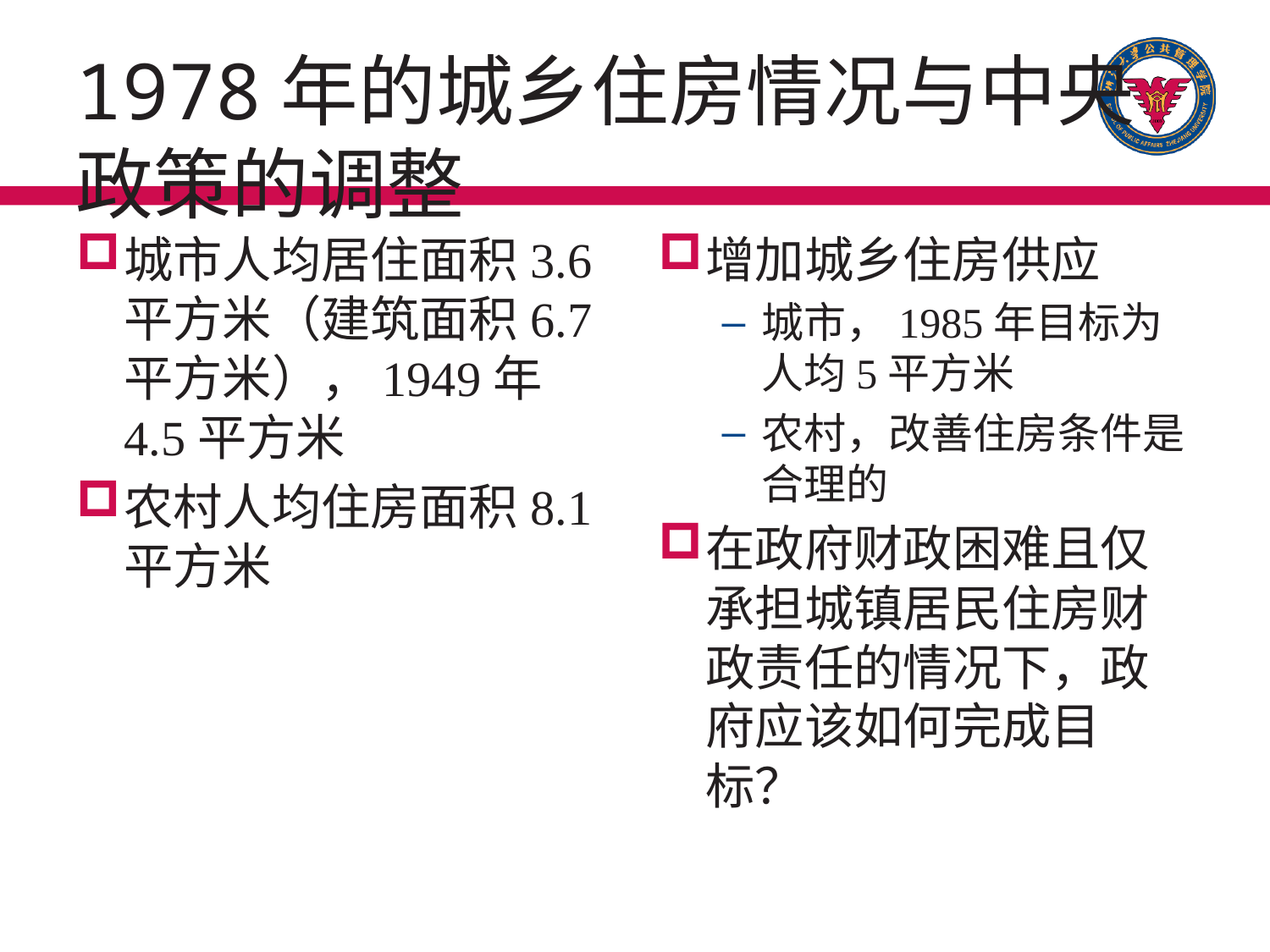

# 1978年的城乡住房情况与中央政策的调整
城市人均居住面积3.6平方米（建筑面积6.7平方米），1949年4.5平方米
农村人均住房面积8.1平方米

增加城乡住房供应
城市，1985年目标为人均5平方米
农村，改善住房条件是合理的
在政府财政困难且仅承担城镇居民住房财政责任的情况下，政府应该如何完成目标？